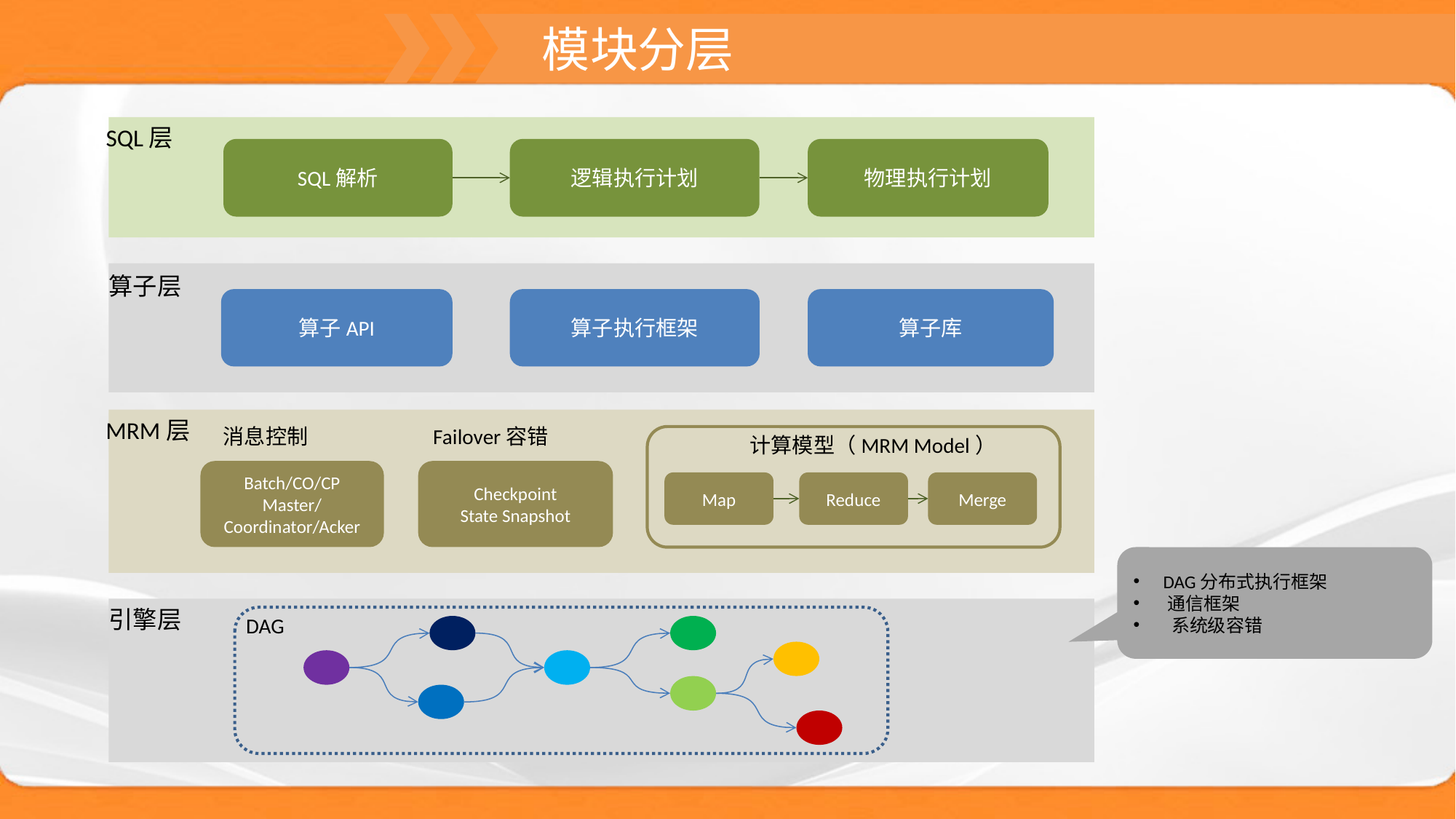

模块分层
SQL层

SQL解析
逻辑执行计划
物理执行计划

算子API
算子执行框架
算子库
算子层
MRM层

消息控制
Failover容错

计算模型（MRM Model）
Batch/CO/CP
Master/Coordinator/Acker
Checkpoint
State Snapshot
Map
Reduce
Merge
 DAG分布式执行框架
 通信框架
  系统级容错
引擎层

DAG